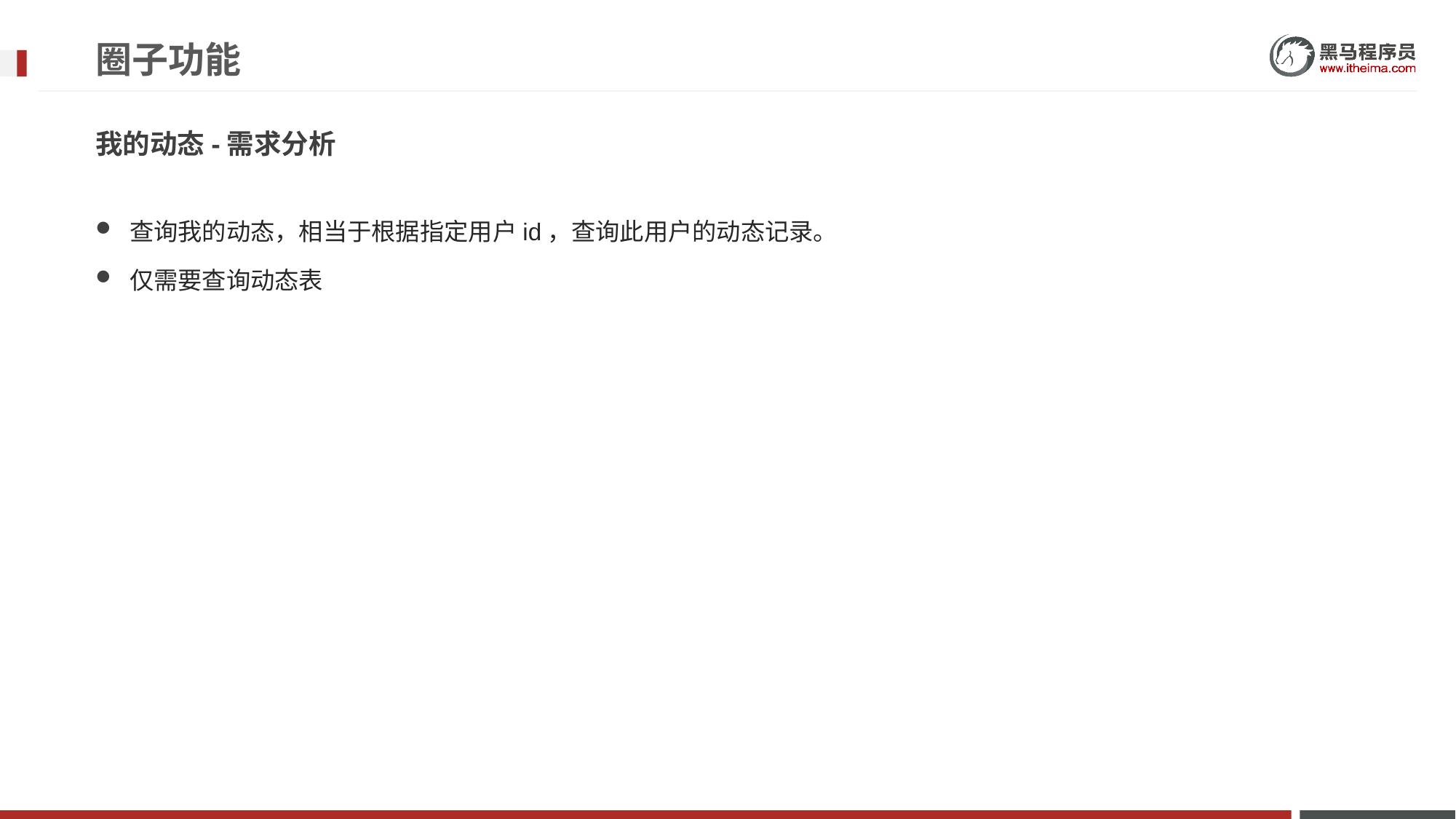

# 圈子功能
我的动态-需求分析
查询我的动态，相当于根据指定用户id，查询此用户的动态记录。
仅需要查询动态表